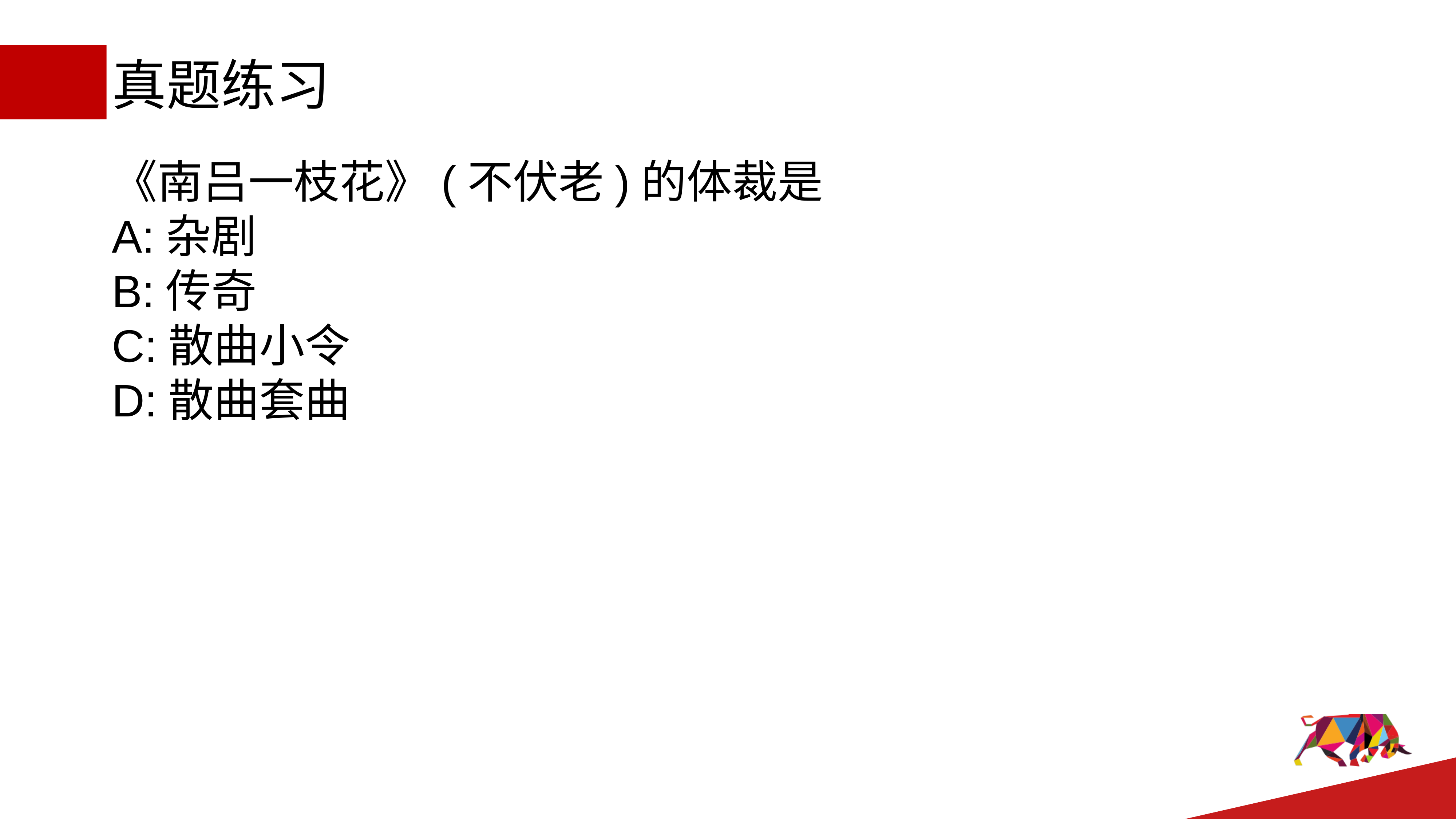

# 真题练习
《南吕一枝花》(不伏老)的体裁是
A:杂剧
B:传奇
C:散曲小令
D:散曲套曲